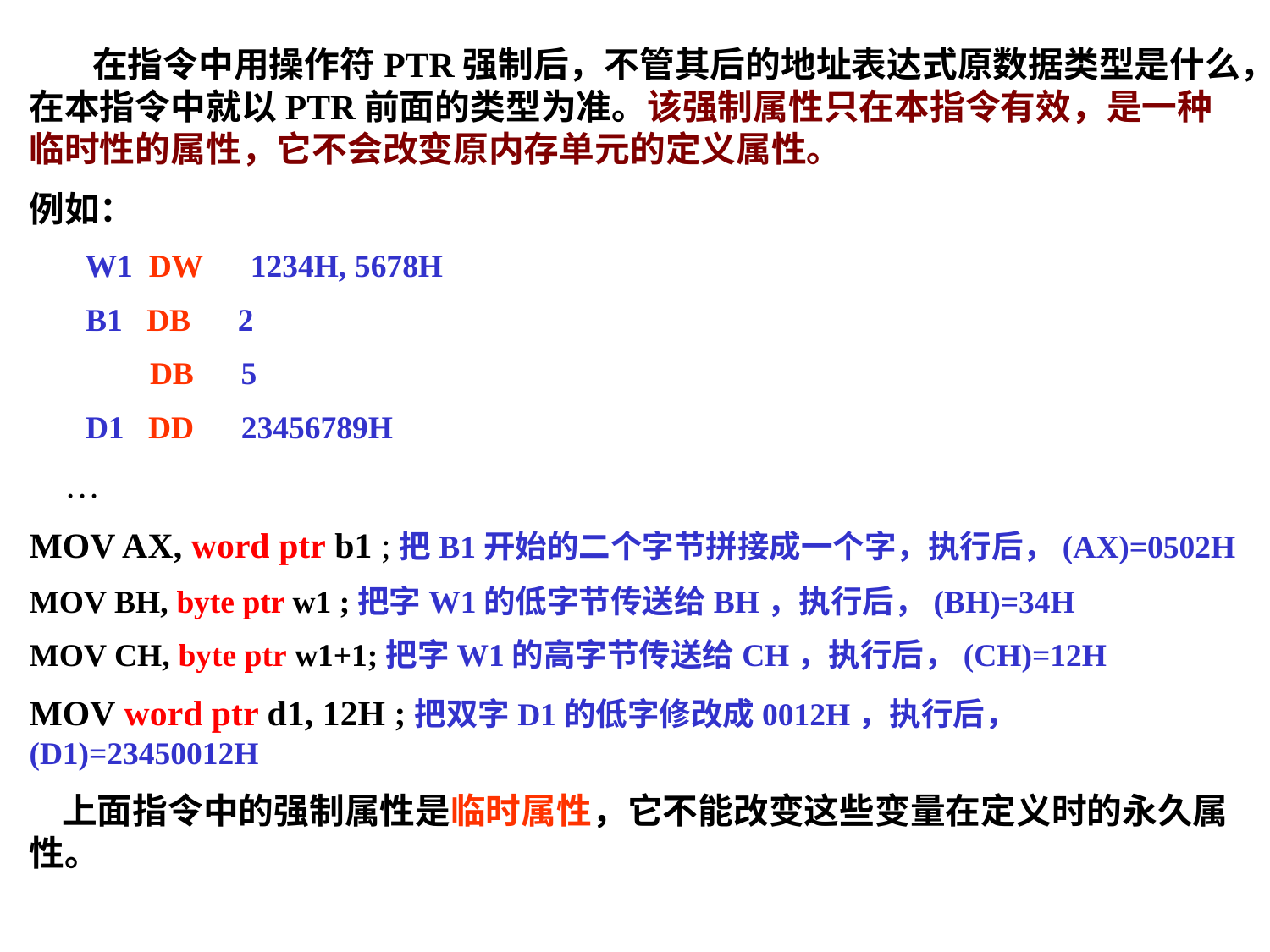

在指令中用操作符PTR强制后，不管其后的地址表达式原数据类型是什么，在本指令中就以PTR前面的类型为准。该强制属性只在本指令有效，是一种临时性的属性，它不会改变原内存单元的定义属性。
例如：
        W1  DW　1234H, 5678H
       B1   DB　2
               DB　5
       D1   DD　23456789H
    …
MOV AX, word ptr b1 ;把B1开始的二个字节拼接成一个字，执行后，(AX)=0502H
MOV BH, byte ptr w1 ;把字W1的低字节传送给BH，执行后，(BH)=34H
MOV CH, byte ptr w1+1;把字W1的高字节传送给CH，执行后，(CH)=12H
MOV word ptr d1, 12H ;把双字D1的低字修改成0012H，执行后，(D1)=23450012H
   上面指令中的强制属性是临时属性，它不能改变这些变量在定义时的永久属性。